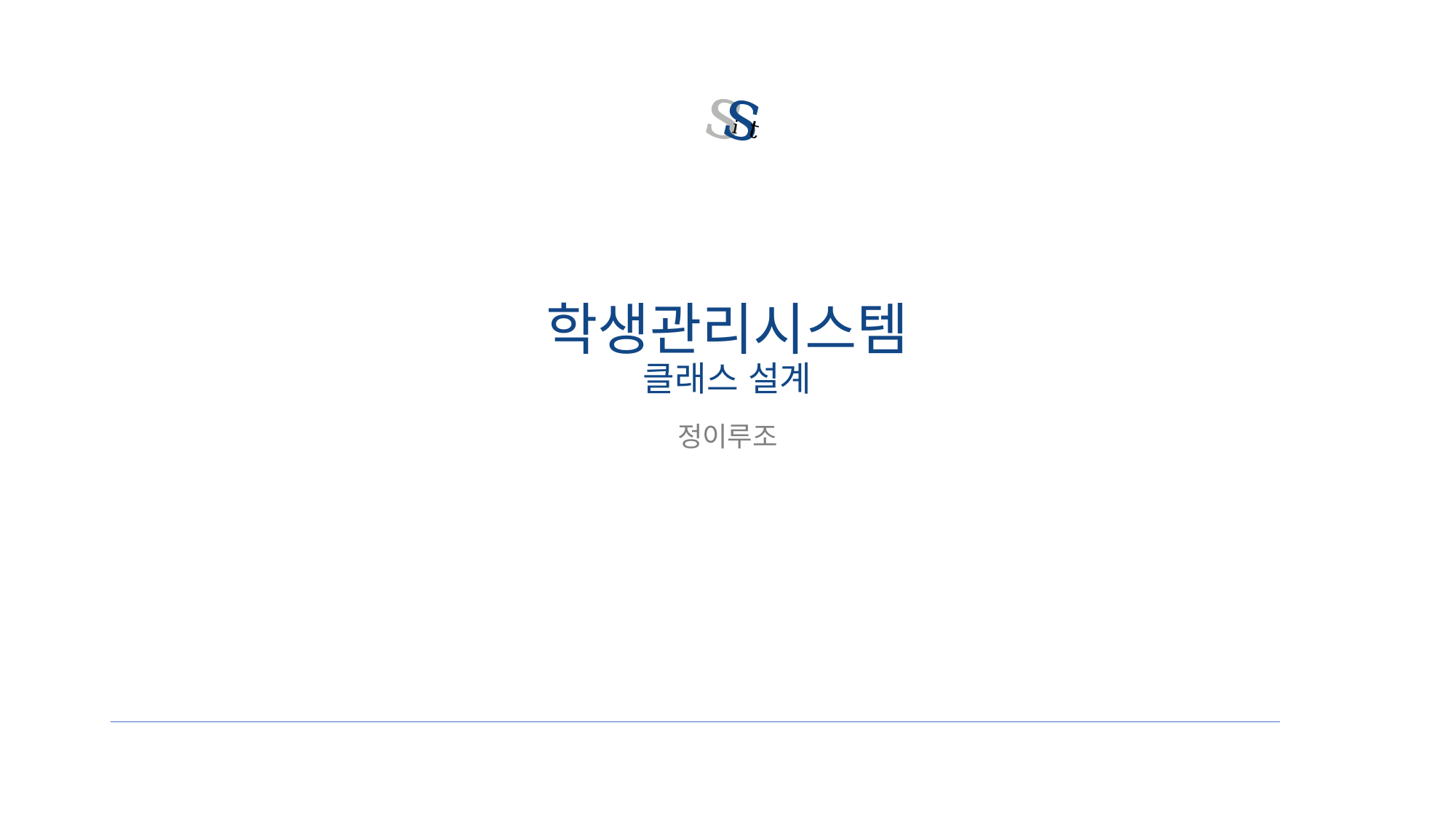

s
s
i
t
# 학생관리시스템 클래스 설계
정이루조